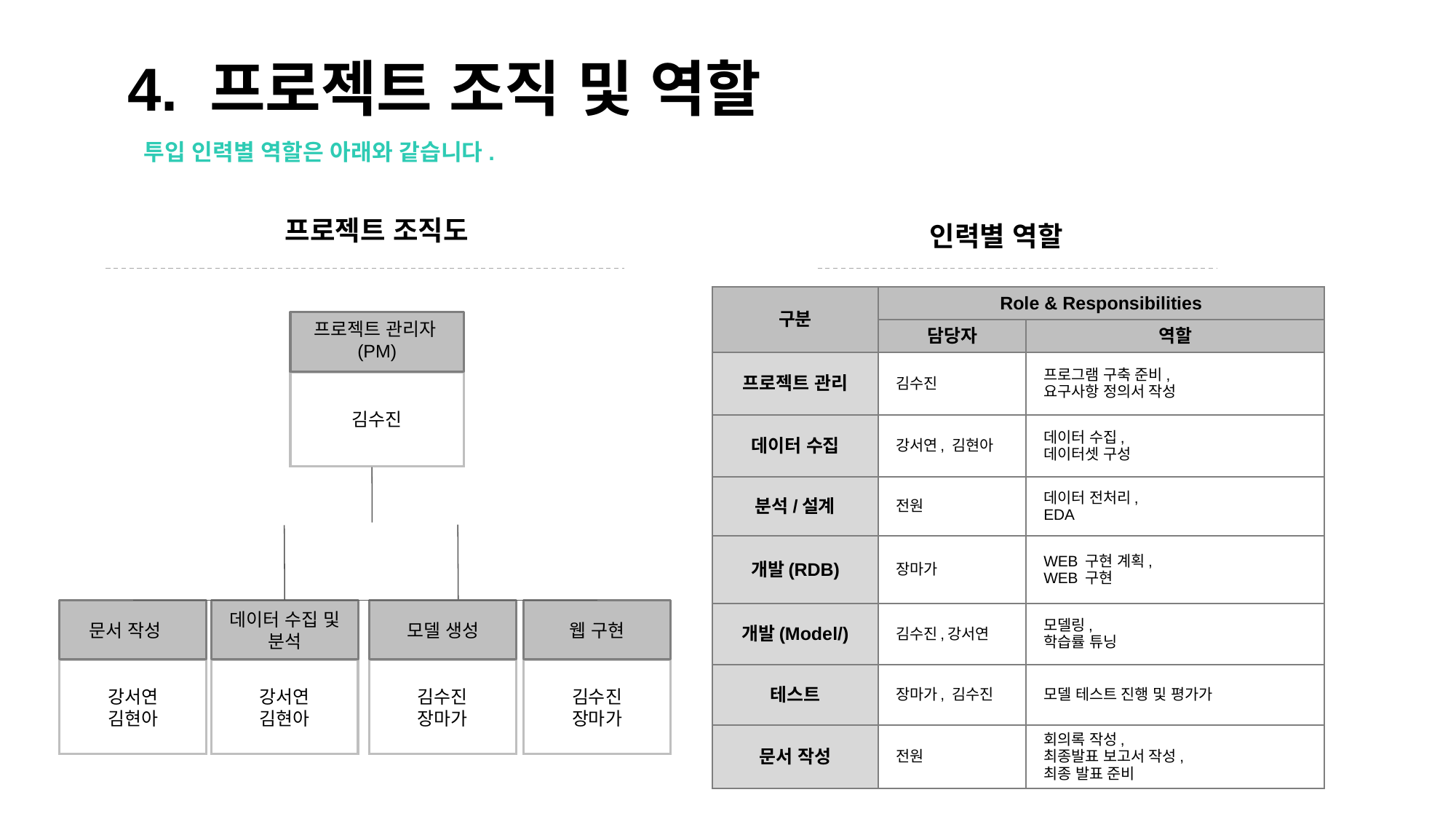

4. 프로젝트 조직 및 역할
투입 인력별 역할은 아래와 같습니다.

프로젝트 조직도
인력별 역할
| 구분 | Role & Responsibilities |  |
| --- | --- | --- |
|  | 담당자 | 역할 |
| 프로젝트 관리 | 김수진 | 프로그램 구축 준비, 요구사항 정의서 작성 |
| 데이터 수집 | 강서연, 김현아 | 데이터 수집, 데이터셋 구성 |
| 분석/설계 | 전원 | 데이터 전처리, EDA |
| 개발(RDB) | 장마가 | WEB 구현 계획, WEB 구현 |
| 개발(Model/) | 김수진,강서연 | 모델링, 학습률 튜닝 |
| 테스트 | 장마가, 김수진 | 모델 테스트 진행 및 평가가 |
| 문서 작성 | 전원 | 회의록 작성, 최종발표 보고서 작성, 최종 발표 준비 |
프로젝트 관리자(PM)
김수진
문서 작성
강서연
김현아
데이터 수집 및 분석
강서연
김현아
모델 생성
김수진
장마가
웹 구현
김수진
장마가